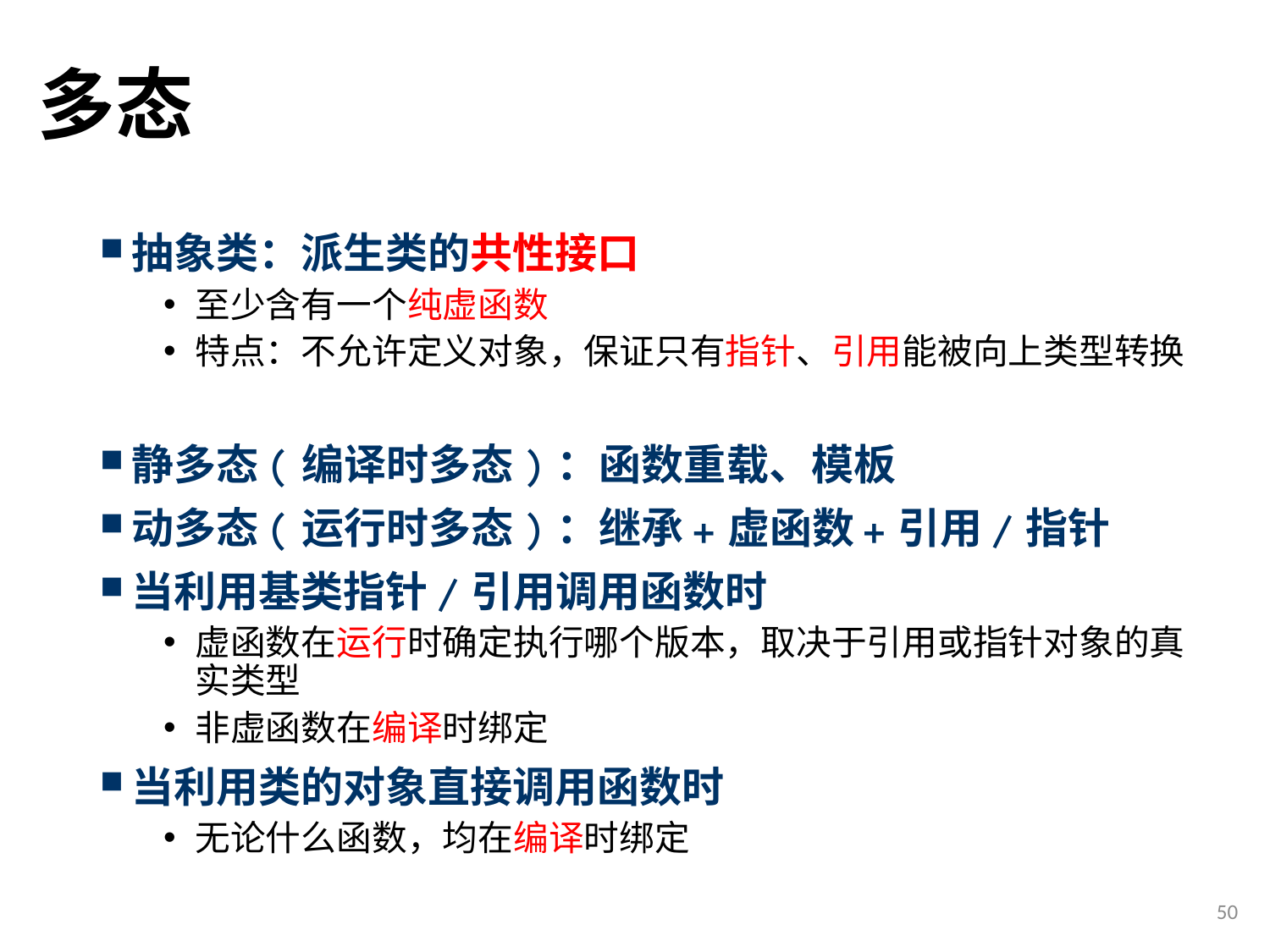

# 多态
抽象类：派生类的共性接口
至少含有一个纯虚函数
特点：不允许定义对象，保证只有指针、引用能被向上类型转换

静多态(编译时多态)：函数重载、模板
动多态(运行时多态)：继承+虚函数+引用/指针
当利用基类指针/引用调用函数时
虚函数在运行时确定执行哪个版本，取决于引用或指针对象的真实类型
非虚函数在编译时绑定
当利用类的对象直接调用函数时
无论什么函数，均在编译时绑定
50